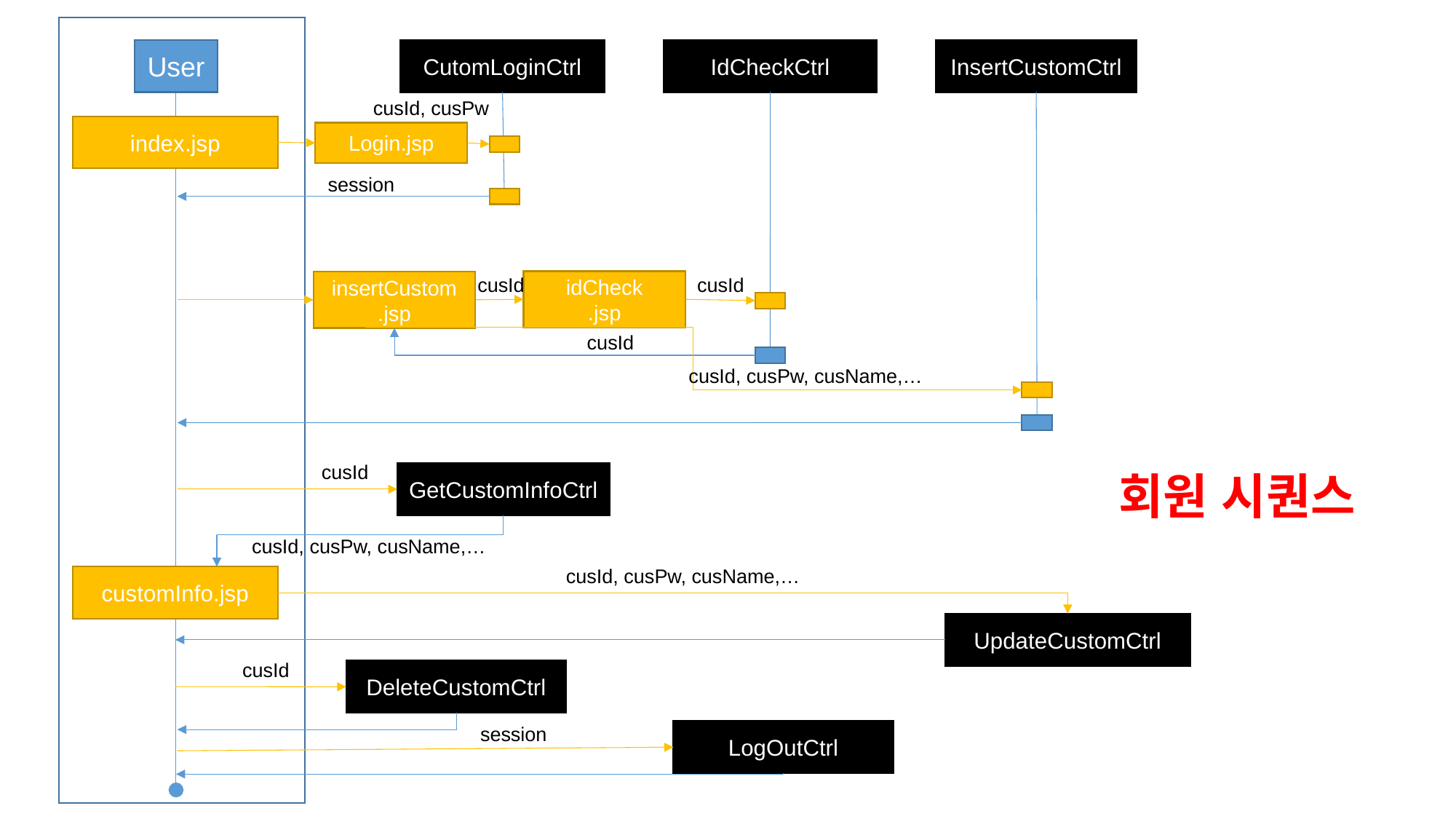

User
CutomLoginCtrl
IdCheckCtrl
InsertCustomCtrl
cusId, cusPw
index.jsp
Login.jsp

session

cusId
cusId
idCheck
.jsp
insertCustom
.jsp

cusId

cusId, cusPw, cusName,…

cusId
회원 시퀀스
GetCustomInfoCtrl
cusId, cusPw, cusName,…
cusId, cusPw, cusName,…
customInfo.jsp
UpdateCustomCtrl
cusId
DeleteCustomCtrl
session
LogOutCtrl